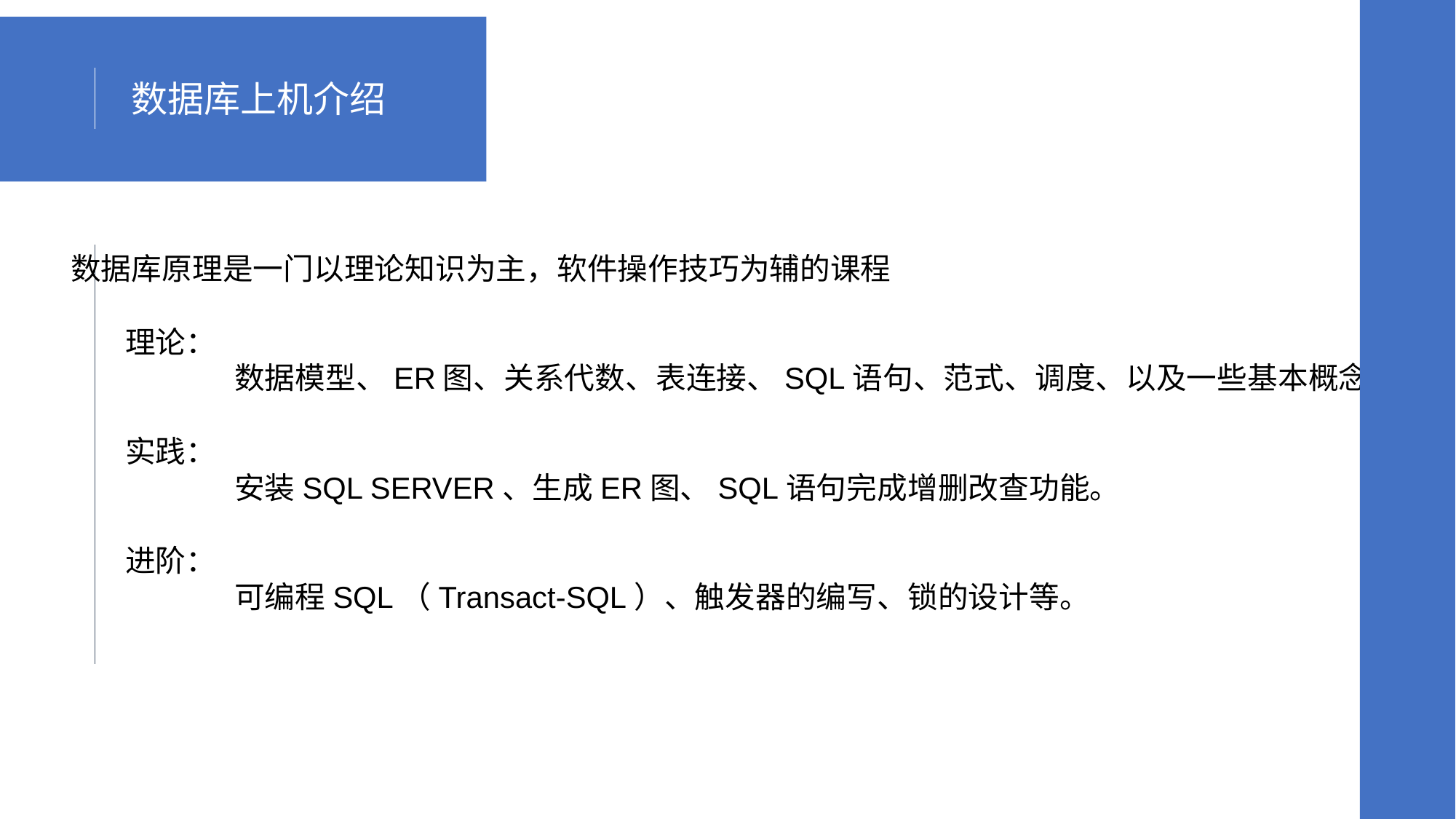

数据库上机介绍
数据库原理是一门以理论知识为主，软件操作技巧为辅的课程

理论：
	数据模型、ER图、关系代数、表连接、SQL语句、范式、调度、以及一些基本概念。

实践：
	安装SQL SERVER、生成ER图、SQL语句完成增删改查功能。

进阶：
	可编程SQL（Transact-SQL）、触发器的编写、锁的设计等。